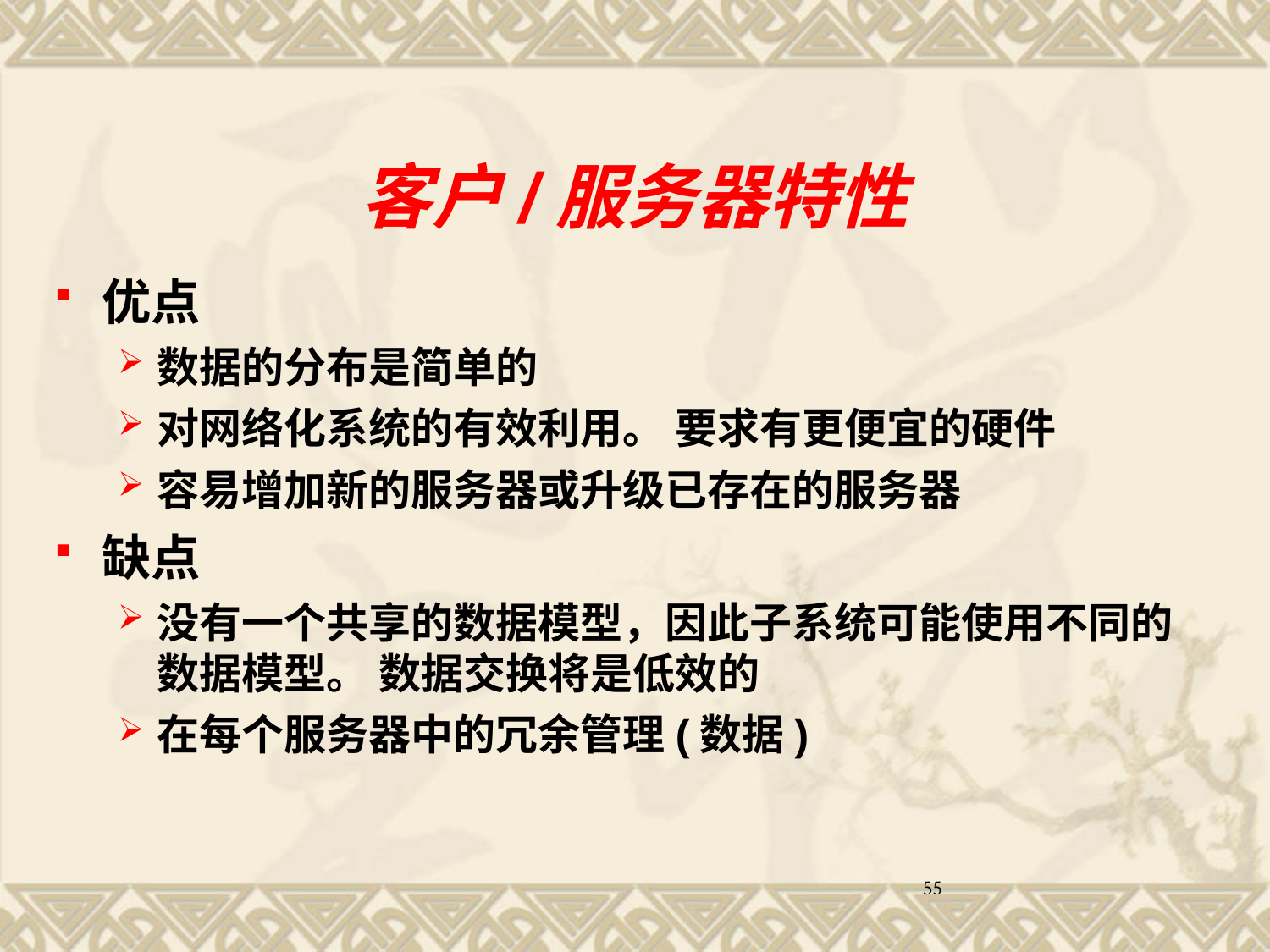

客户/服务器特性
优点
数据的分布是简单的
对网络化系统的有效利用。 要求有更便宜的硬件
容易增加新的服务器或升级已存在的服务器
缺点
没有一个共享的数据模型，因此子系统可能使用不同的数据模型。 数据交换将是低效的
在每个服务器中的冗余管理(数据)
55